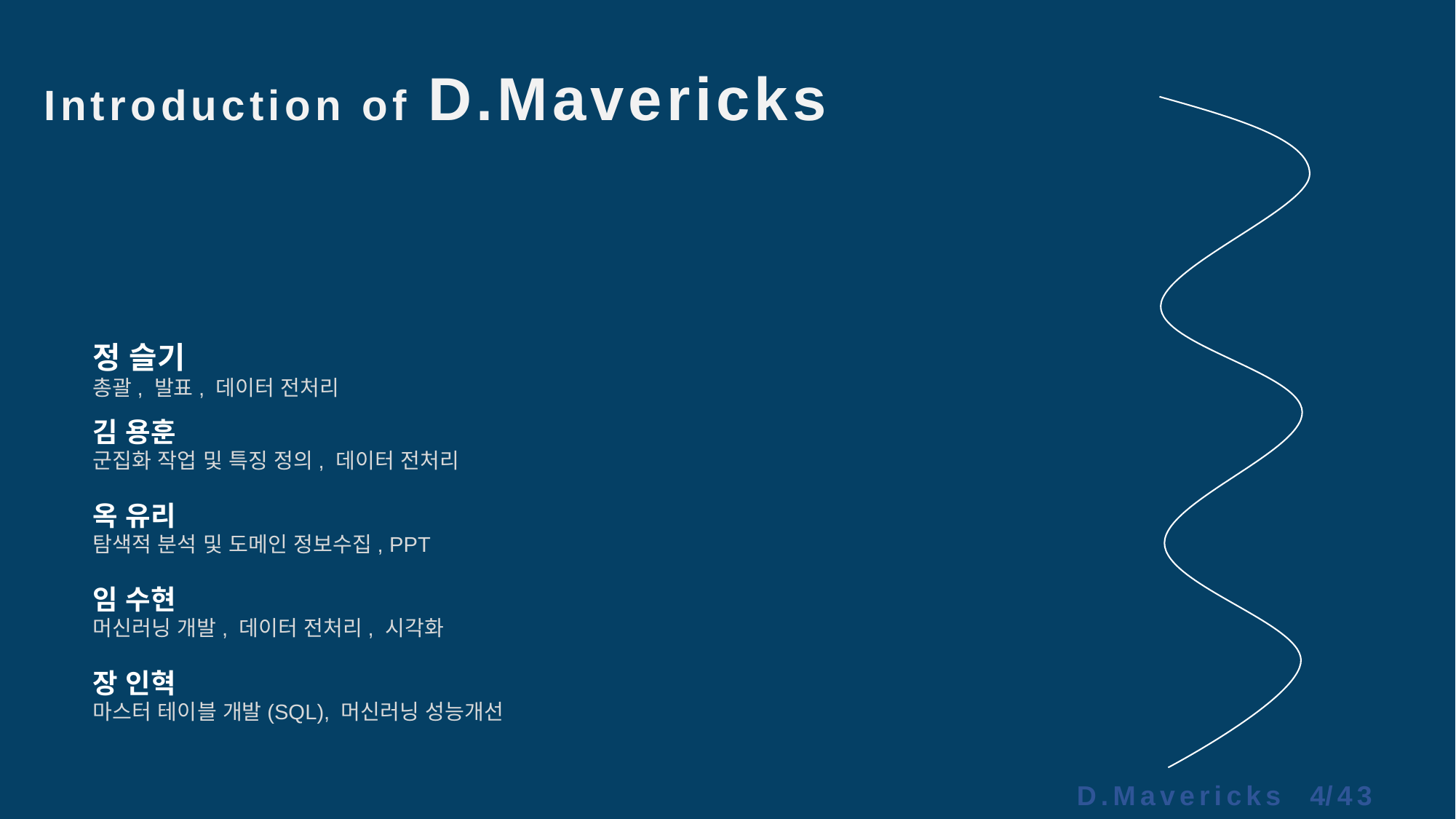

Introduction of D.Mavericks

정 슬기
총괄, 발표, 데이터 전처리
김 용훈
군집화 작업 및 특징 정의, 데이터 전처리

옥 유리
탐색적 분석 및 도메인 정보수집, PPT

임 수현
머신러닝 개발, 데이터 전처리, 시각화

장 인혁
마스터 테이블 개발(SQL), 머신러닝 성능개선

D.Mavericks  4/43